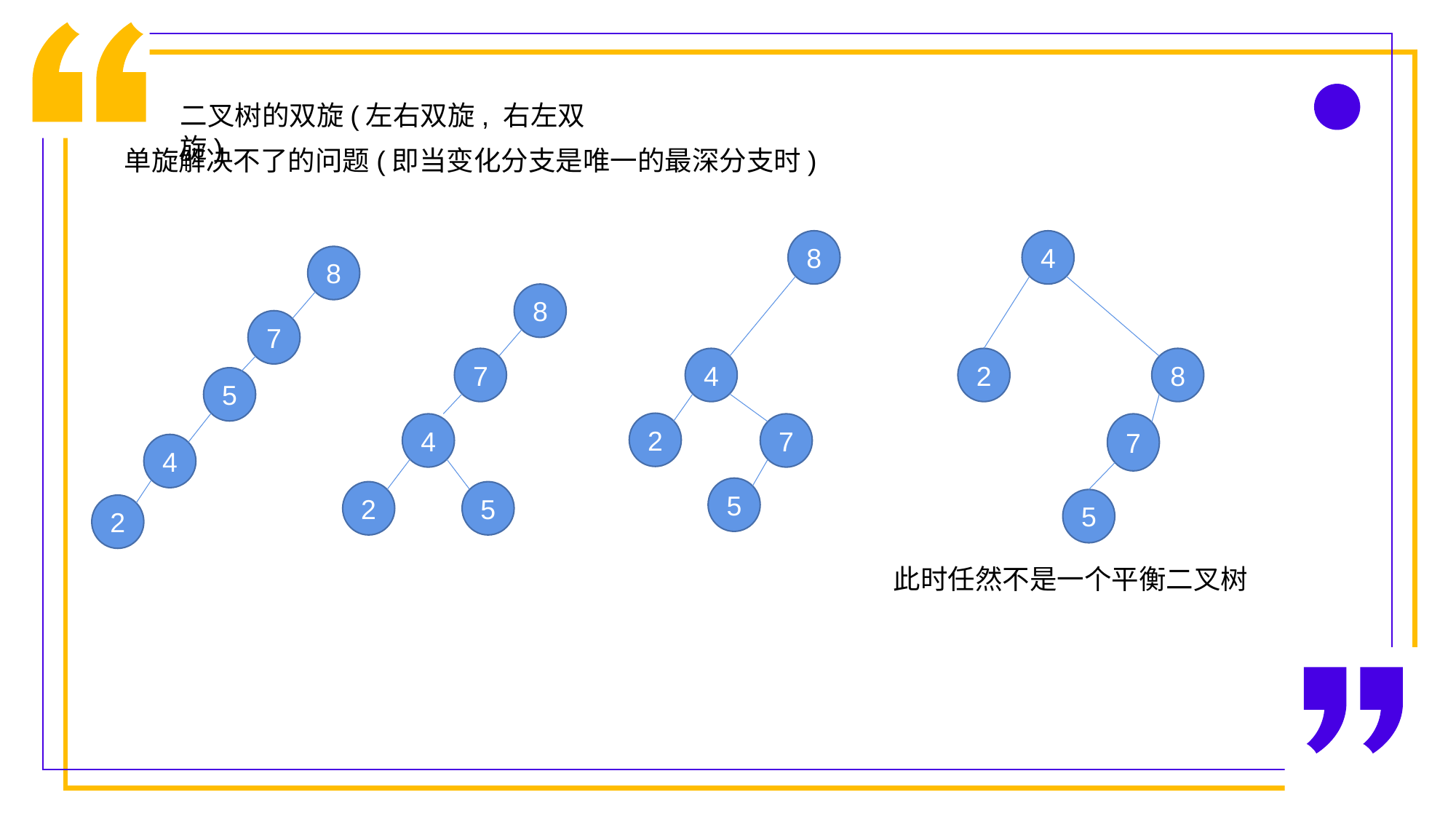

二叉树的双旋(左右双旋, 右左双旋)
单旋解决不了的问题(即当变化分支是唯一的最深分支时)
8
4
8
8
7
7
4
2
8
5
2
4
7
7
4
5
2
5
5
2
此时任然不是一个平衡二叉树